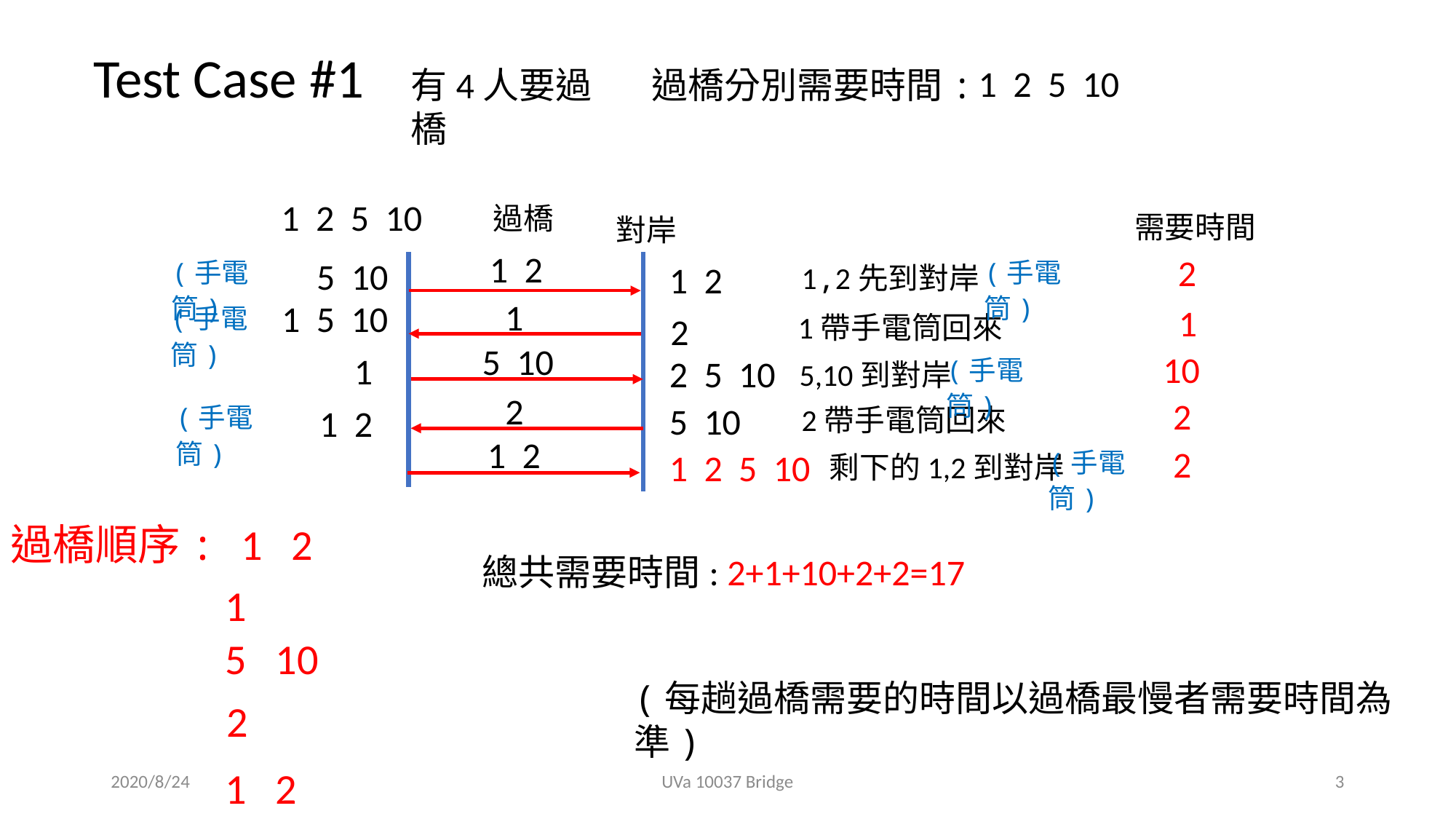

Test Case #1
1  2  5  10
有4人要過橋
過橋分別需要時間:
1  2  5  10
過橋
需要時間
對岸
1  2
2
5  10
(手電筒)
(手電筒)
1  2
1,2先到對岸
1
1  5  10
1
(手電筒)
1帶手電筒回來
2
5  10
10
1
2  5  10
(手電筒)
5,10到對岸
2
2
5  10
(手電筒)
2帶手電筒回來
1  2
1  2
2
1  2  5  10
(手電筒)
剩下的1,2到對岸
過橋順序: 1   2
總共需要時間: 2+1+10+2+2=17
1
5   10
(每趟過橋需要的時間以過橋最慢者需要時間為準)
2
1   2
2020/8/24
UVa 10037 Bridge
3